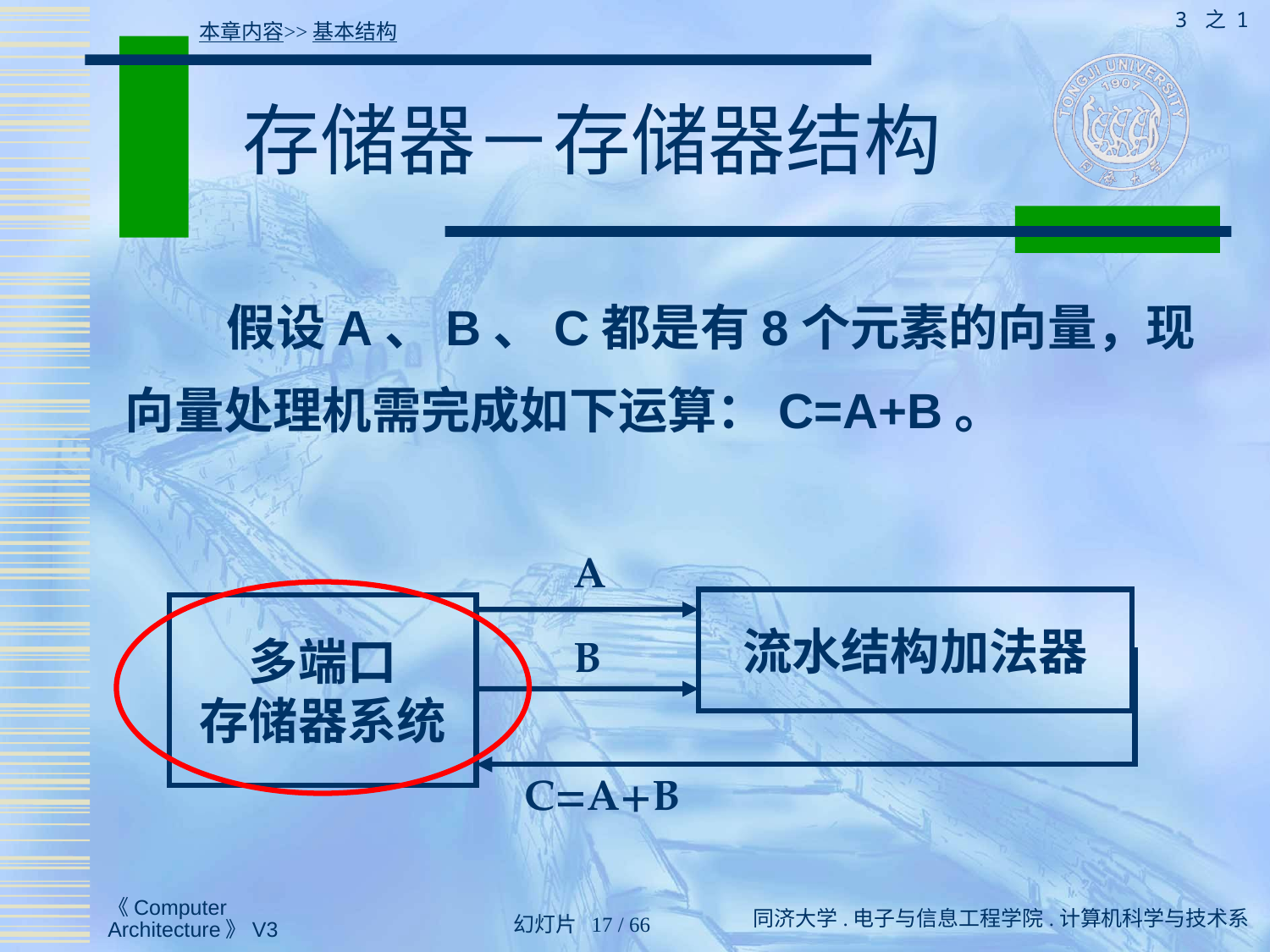

3 之 1
本章内容>>基本结构
# 存储器－存储器结构
        假设A、B、C都是有8个元素的向量，现向量处理机需完成如下运算：C=A+B。
A

流水结构加法器
多端口
存储器系统

B

C=A+B